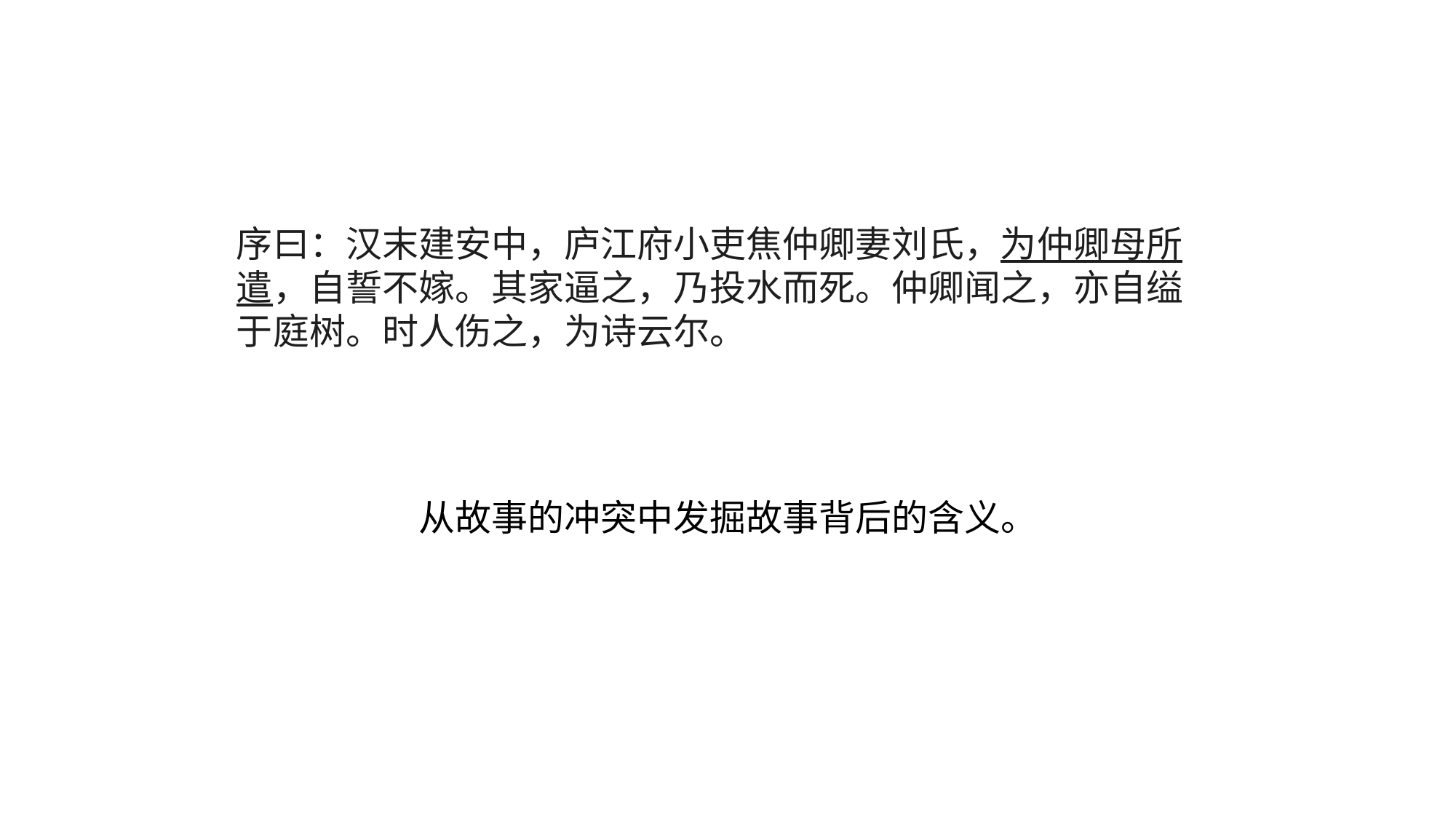

序曰：汉末建安中，庐江府小吏焦仲卿妻刘氏，为仲卿母所遣，自誓不嫁。其家逼之，乃投水而死。仲卿闻之，亦自缢于庭树。时人伤之，为诗云尔。
从故事的冲突中发掘故事背后的含义。